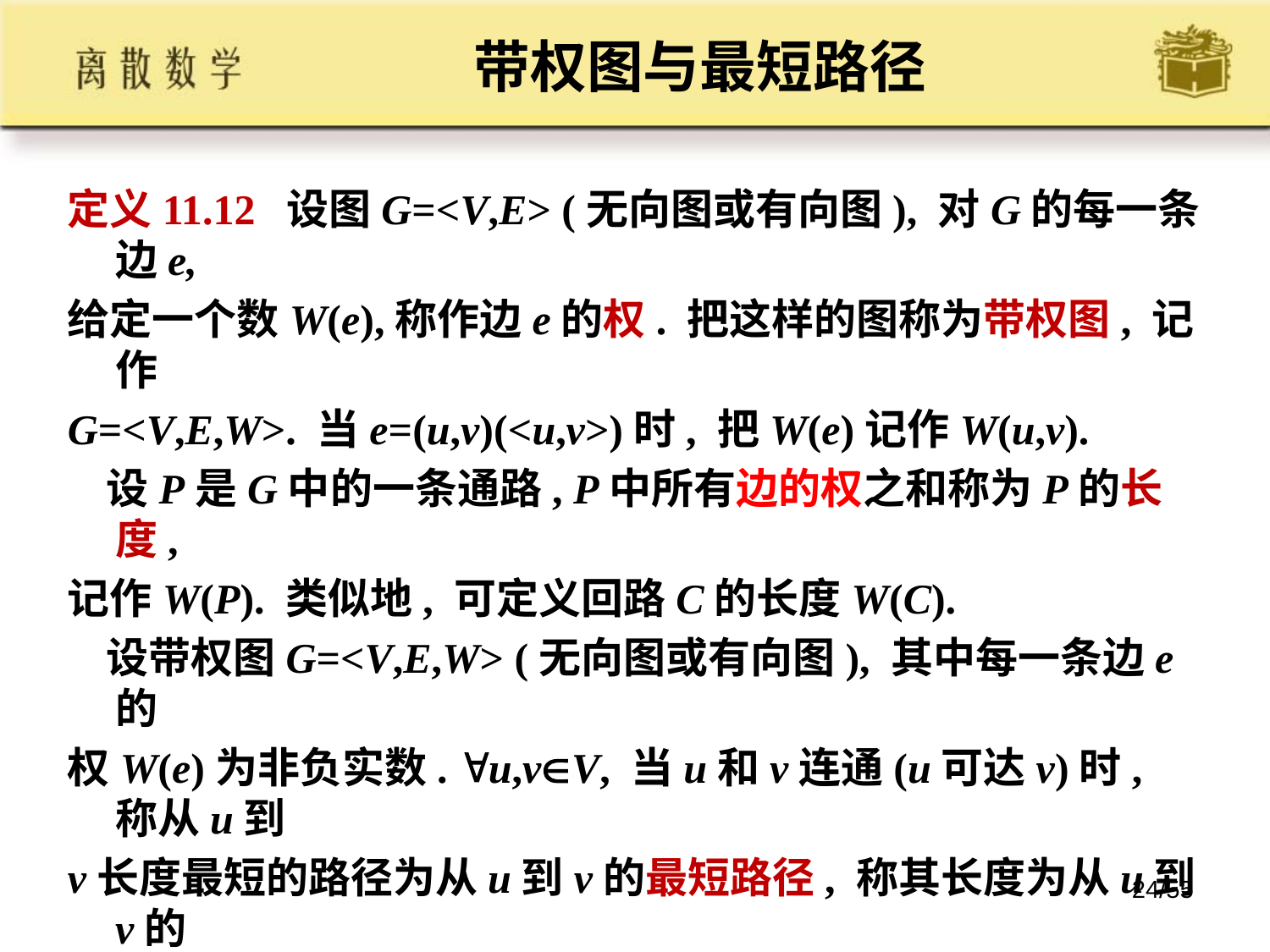

# 带权图与最短路径
定义11.12  设图G=<V,E> (无向图或有向图), 对G的每一条边e,
给定一个数W(e),称作边e的权. 把这样的图称为带权图, 记作
G=<V,E,W>. 当e=(u,v)(<u,v>)时, 把W(e)记作W(u,v).
   设P是G中的一条通路, P中所有边的权之和称为P的长度,
记作W(P). 类似地, 可定义回路C的长度W(C).
   设带权图G=<V,E,W> (无向图或有向图), 其中每一条边e的
权W(e)为非负实数. ∀u,v∈V, 当u和v连通(u可达v)时, 称从u到
v长度最短的路径为从u到v的最短路径, 称其长度为从u到v的
距离, 记作d(u,v). 约定: d(u,u)=0; 当u和v不连通(u不可达v)时,
d(u,v)=+∞.
24/55